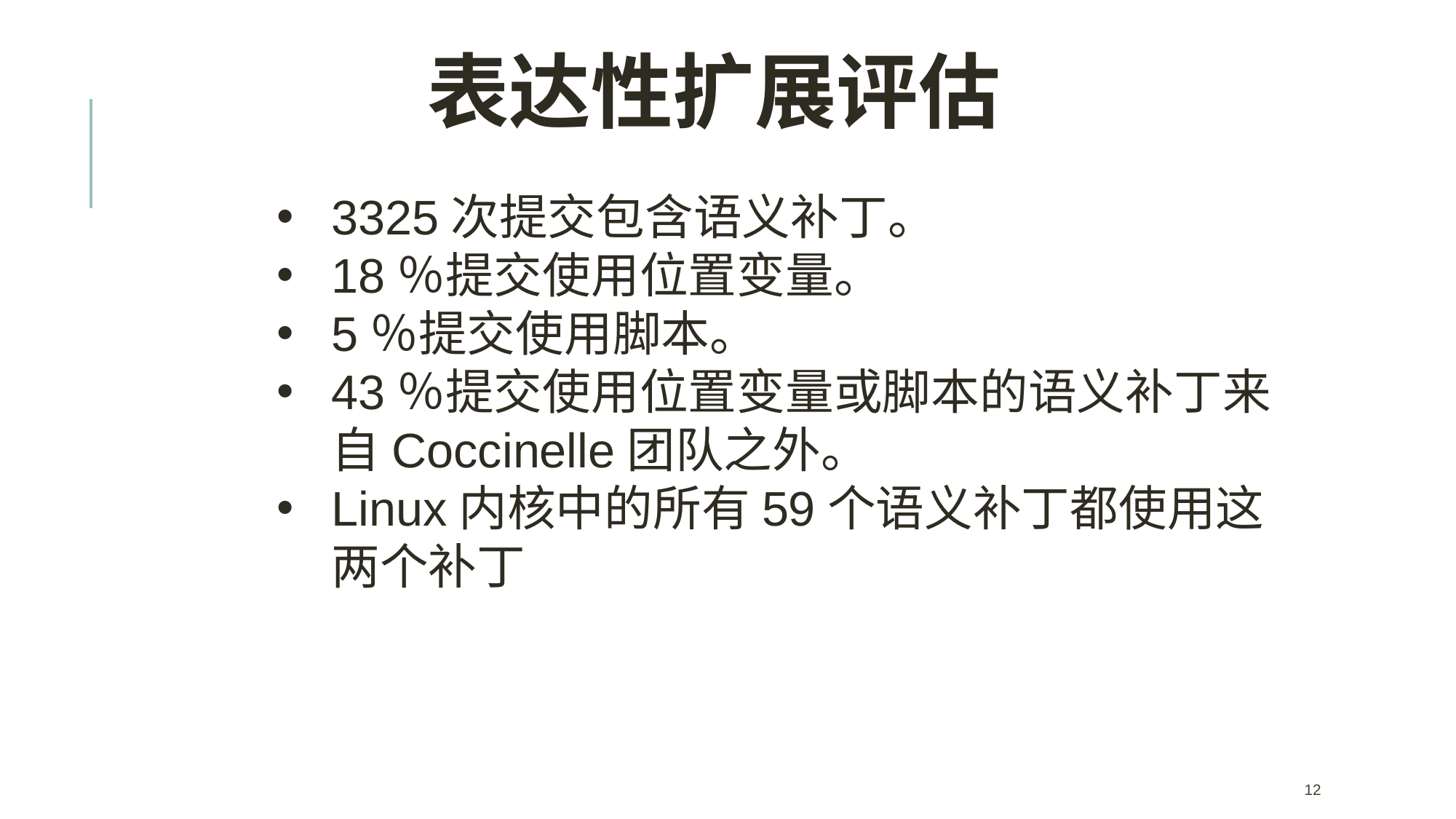

表达性扩展评估
3325次提交包含语义补丁。
18％提交使用位置变量。
5％提交使用脚本。
43％提交使用位置变量或脚本的语义补丁来自Coccinelle团队之外。
Linux内核中的所有59个语义补丁都使用这两个补丁
12